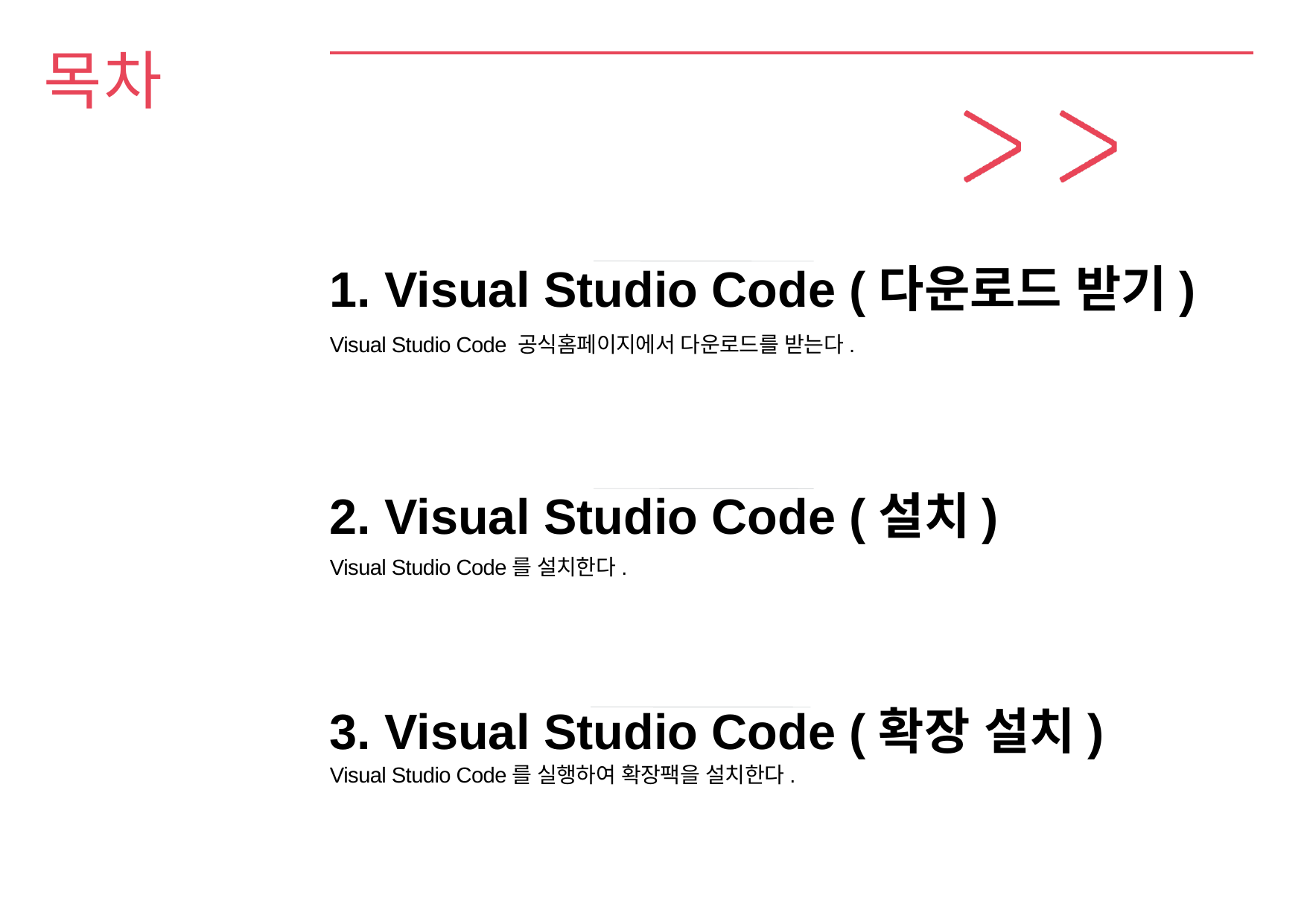

# 목차
1. Visual Studio Code (다운로드 받기)
Visual Studio Code 공식홈페이지에서 다운로드를 받는다.
2. Visual Studio Code (설치)
Visual Studio Code를 설치한다.
3. Visual Studio Code (확장 설치)
Visual Studio Code를 실행하여 확장팩을 설치한다.